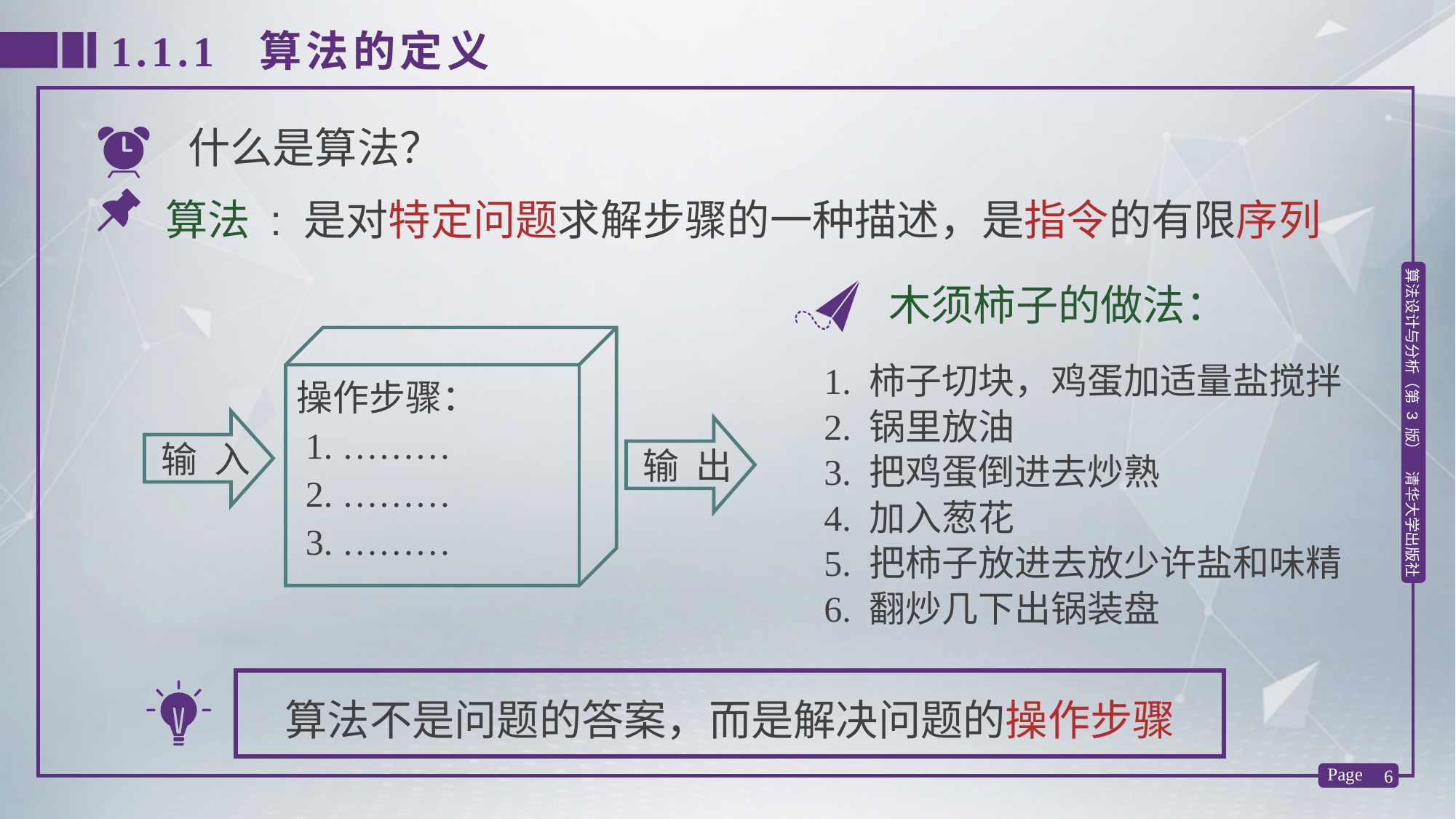

1.1.1  算法的定义
什么是算法？

算法 : 是对特定问题求解步骤的一种描述，是指令的有限序列

木须柿子的做法：

1. 柿子切块，鸡蛋加适量盐搅拌
2. 锅里放油
3. 把鸡蛋倒进去炒熟
4. 加入葱花
5. 把柿子放进去放少许盐和味精
6. 翻炒几下出锅装盘
操作步骤：
 1. ………
 2. ………
 3. ………
 输  入
 输  出
算法不是问题的答案，而是解决问题的操作步骤